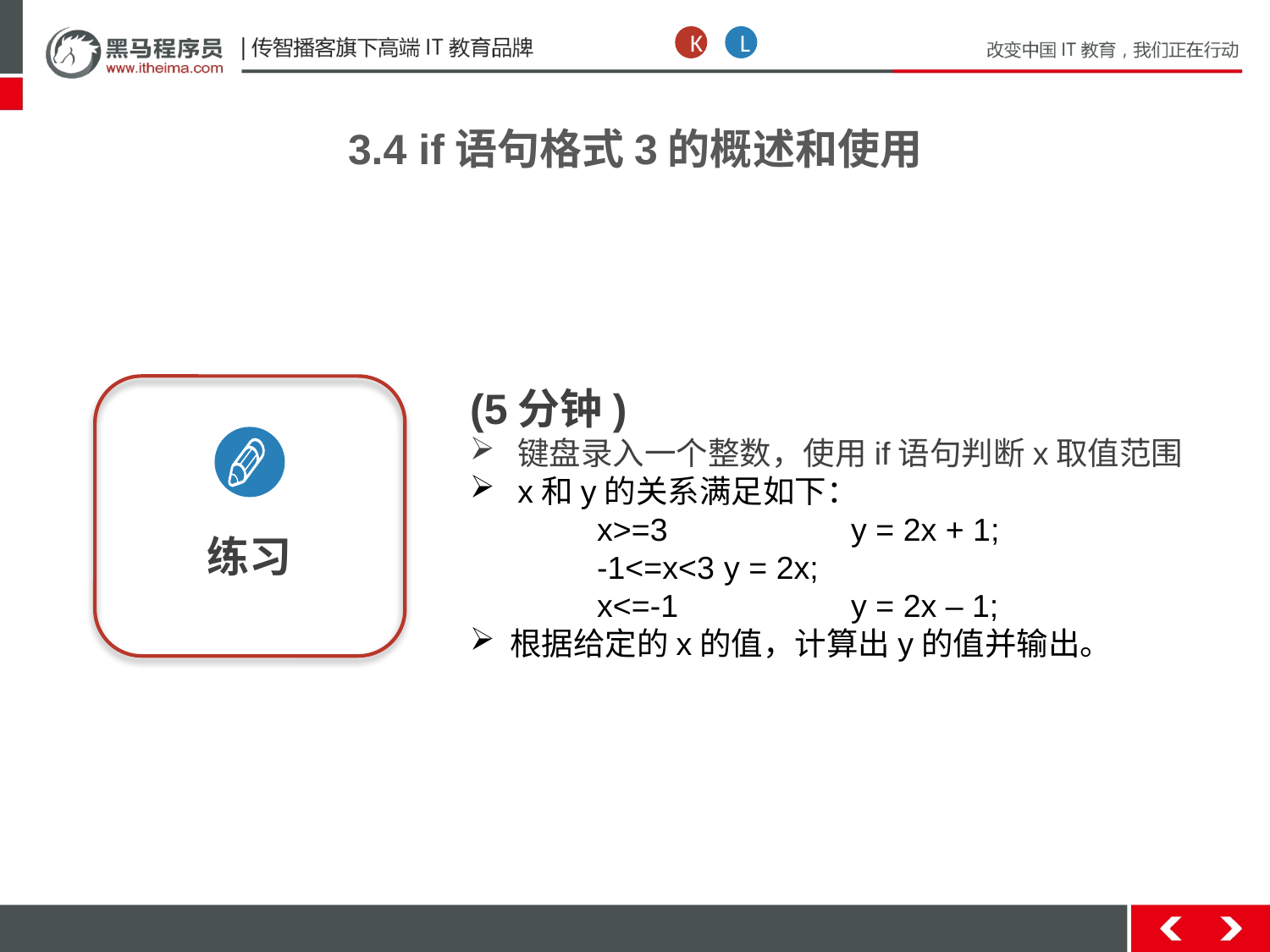

K
L
3.4 if语句格式3的概述和使用

练习
(5分钟)
键盘录入一个整数，使用if语句判断x取值范围
x和y的关系满足如下：
	x>=3		y = 2x + 1;
	-1<=x<3	y = 2x;
	x<=-1		y = 2x – 1;
根据给定的x的值，计算出y的值并输出。